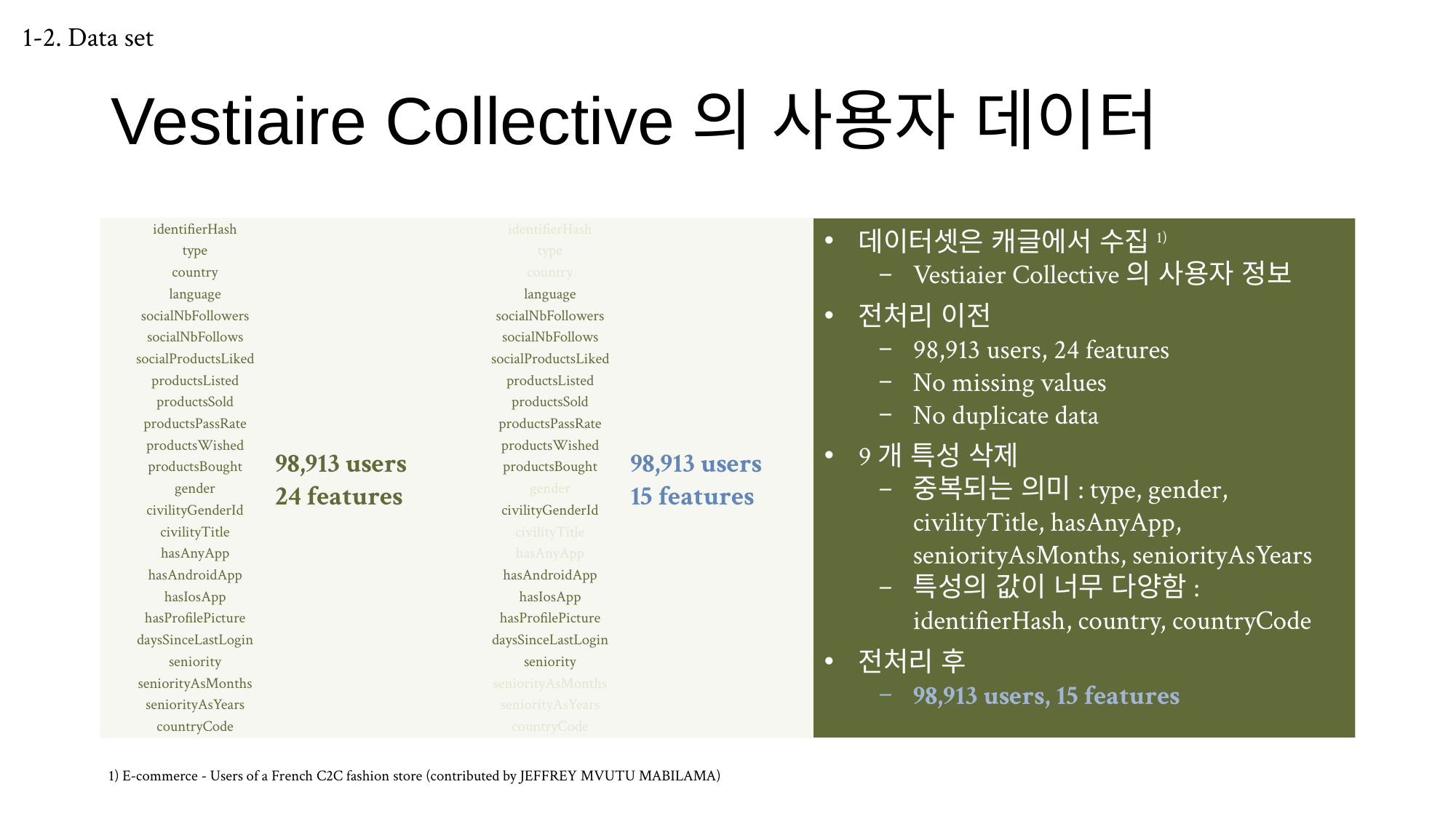

1-2. Data set
# Vestiaire Collective의 사용자 데이터
| identifierHash |
| --- |
| type |
| country |
| language |
| socialNbFollowers |
| socialNbFollows |
| socialProductsLiked |
| productsListed |
| productsSold |
| productsPassRate |
| productsWished |
| productsBought |
| gender |
| civilityGenderId |
| civilityTitle |
| hasAnyApp |
| hasAndroidApp |
| hasIosApp |
| hasProfilePicture |
| daysSinceLastLogin |
| seniority |
| seniorityAsMonths |
| seniorityAsYears |
| countryCode |

| identifierHash |
| --- |
| type |
| country |
| language |
| socialNbFollowers |
| socialNbFollows |
| socialProductsLiked |
| productsListed |
| productsSold |
| productsPassRate |
| productsWished |
| productsBought |
| gender |
| civilityGenderId |
| civilityTitle |
| hasAnyApp |
| hasAndroidApp |
| hasIosApp |
| hasProfilePicture |
| daysSinceLastLogin |
| seniority |
| seniorityAsMonths |
| seniorityAsYears |
| countryCode |

데이터셋은 캐글에서 수집1)
Vestiaier Collective의 사용자 정보
전처리 이전
98,913 users, 24 features
No missing values
No duplicate data
9개 특성 삭제
중복되는 의미: type, gender, civilityTitle, hasAnyApp,  seniorityAsMonths, seniorityAsYears
특성의 값이 너무 다양함: identifierHash, country, countryCode
전처리 후
98,913 users, 15 features
98,913 users
24 features
98,913 users
15 features
1) E-commerce - Users of a French C2C fashion store (contributed by JEFFREY MVUTU MABILAMA)